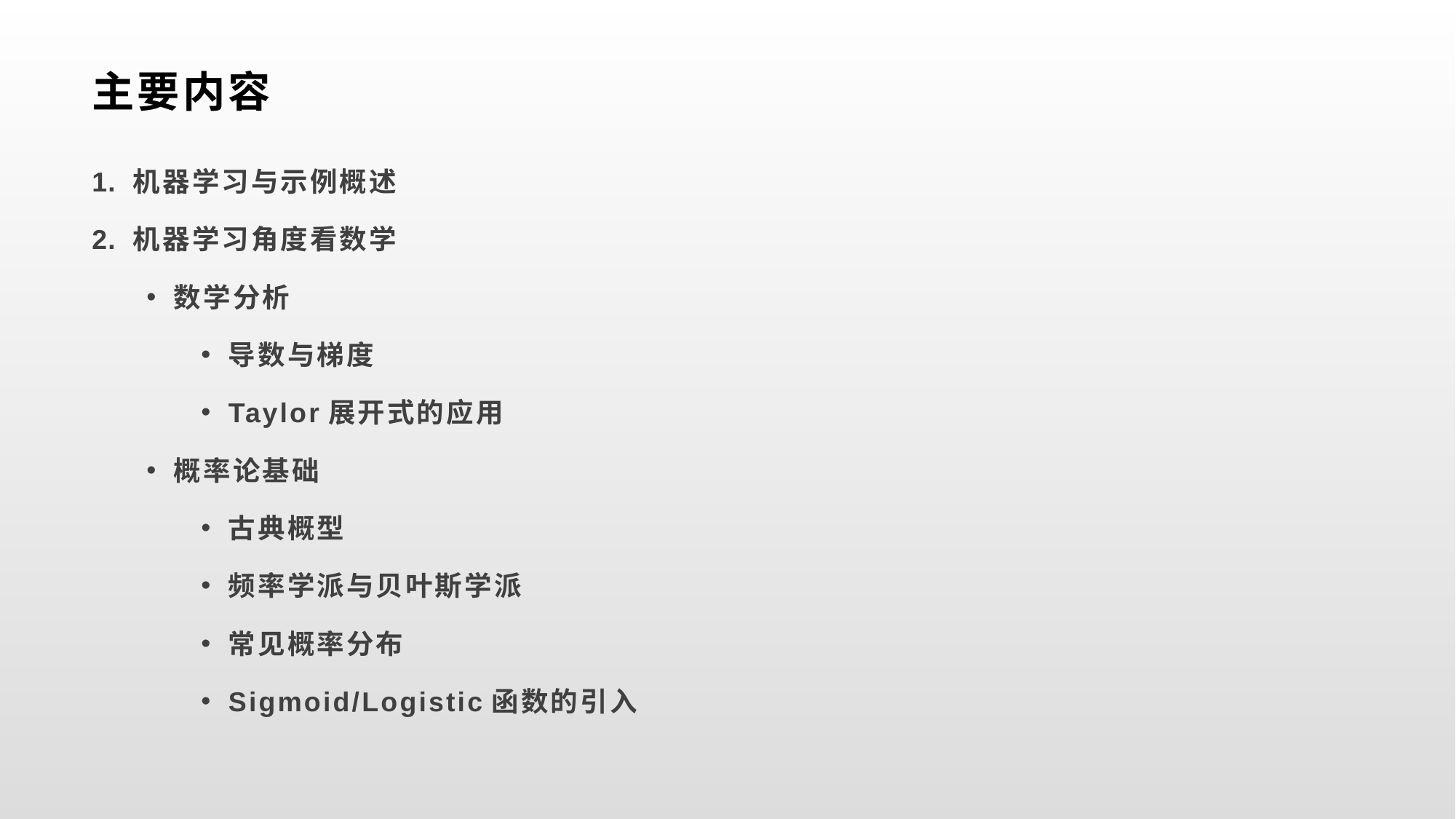

# 主要内容
机器学习与示例概述
机器学习角度看数学
数学分析
导数与梯度
Taylor展开式的应用
概率论基础
古典概型
频率学派与贝叶斯学派
常见概率分布
Sigmoid/Logistic函数的引入